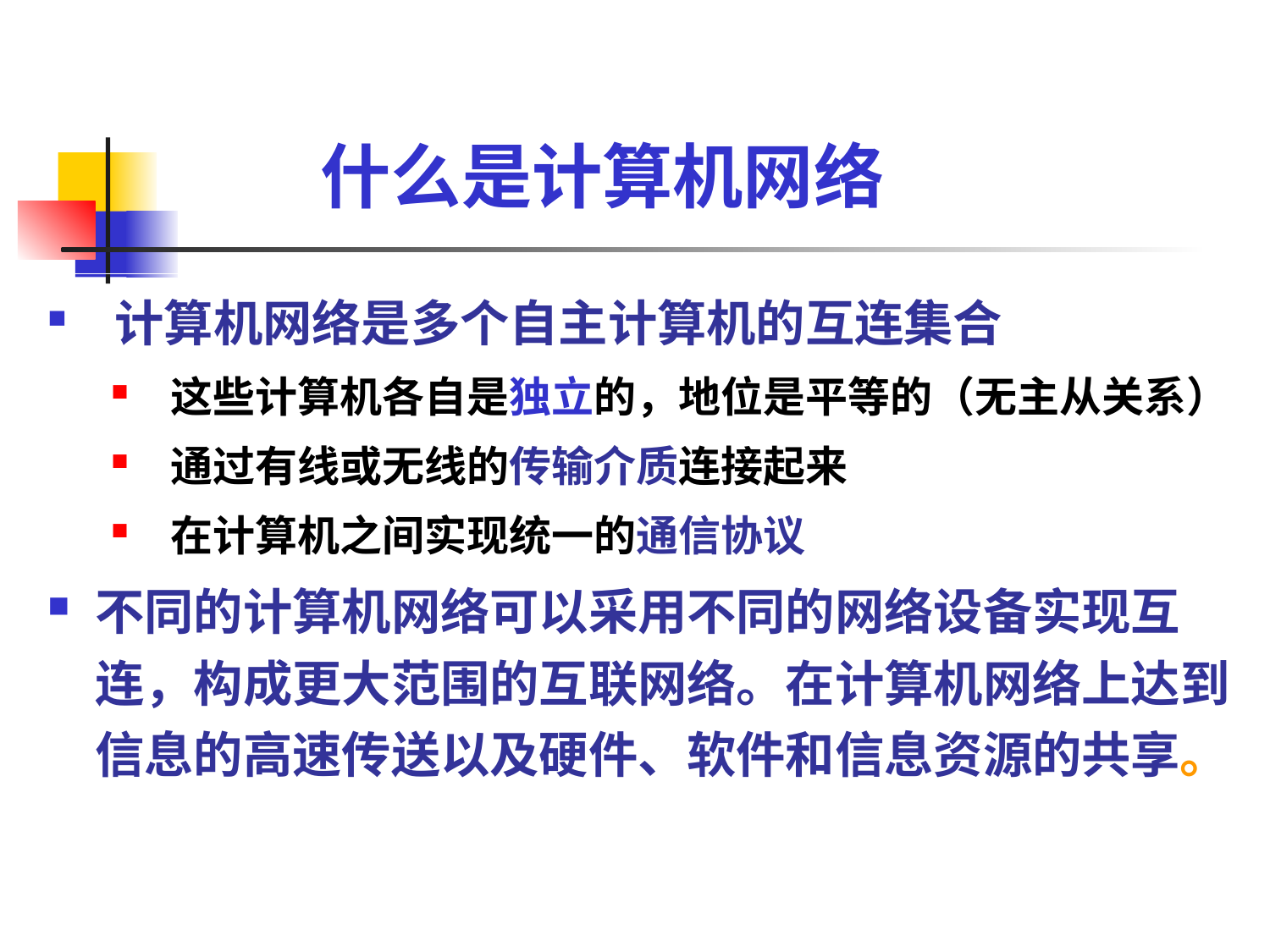

什么是计算机网络
 计算机网络是多个自主计算机的互连集合
 这些计算机各自是独立的，地位是平等的（无主从关系）
 通过有线或无线的传输介质连接起来
 在计算机之间实现统一的通信协议
不同的计算机网络可以采用不同的网络设备实现互连，构成更大范围的互联网络。在计算机网络上达到信息的高速传送以及硬件、软件和信息资源的共享。